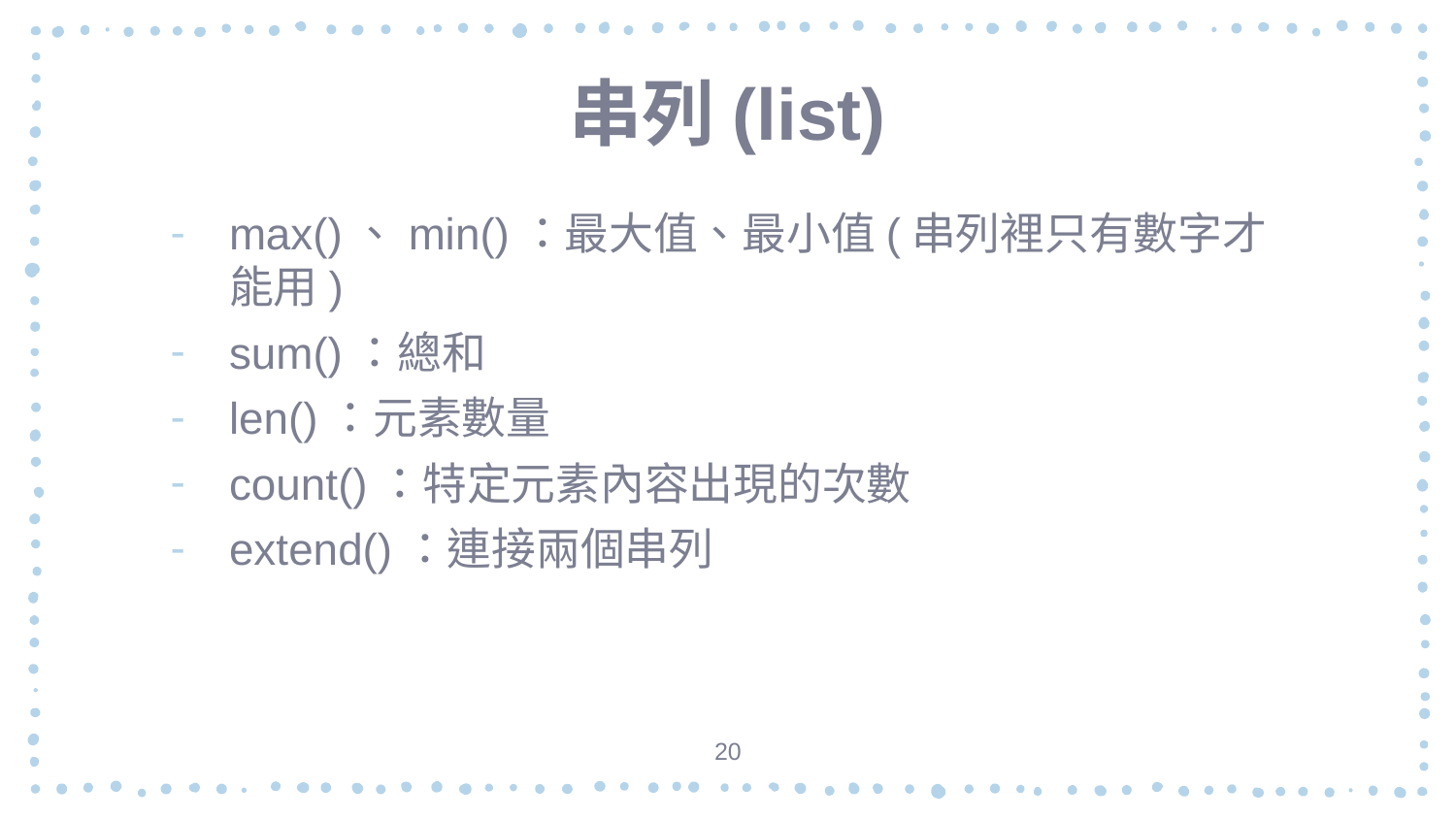

# 串列(list)
max()、min()：最大值、最小值(串列裡只有數字才能用)
sum()：總和
len()：元素數量
count()：特定元素內容出現的次數
extend()：連接兩個串列

20